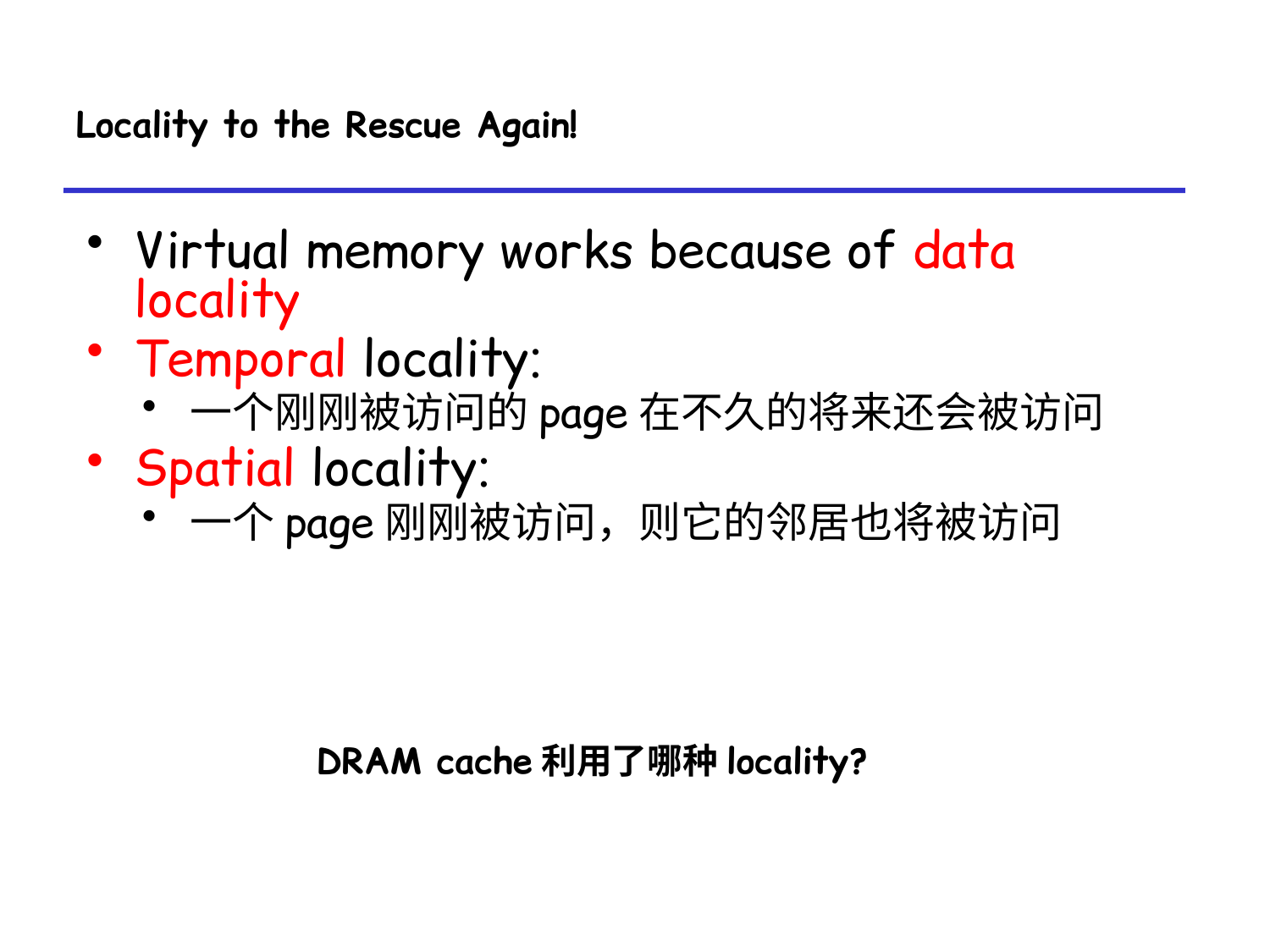

# Locality to the Rescue Again!
Virtual memory works because of data locality
Temporal locality:
一个刚刚被访问的page在不久的将来还会被访问
Spatial locality:
一个page刚刚被访问，则它的邻居也将被访问
DRAM cache利用了哪种locality?